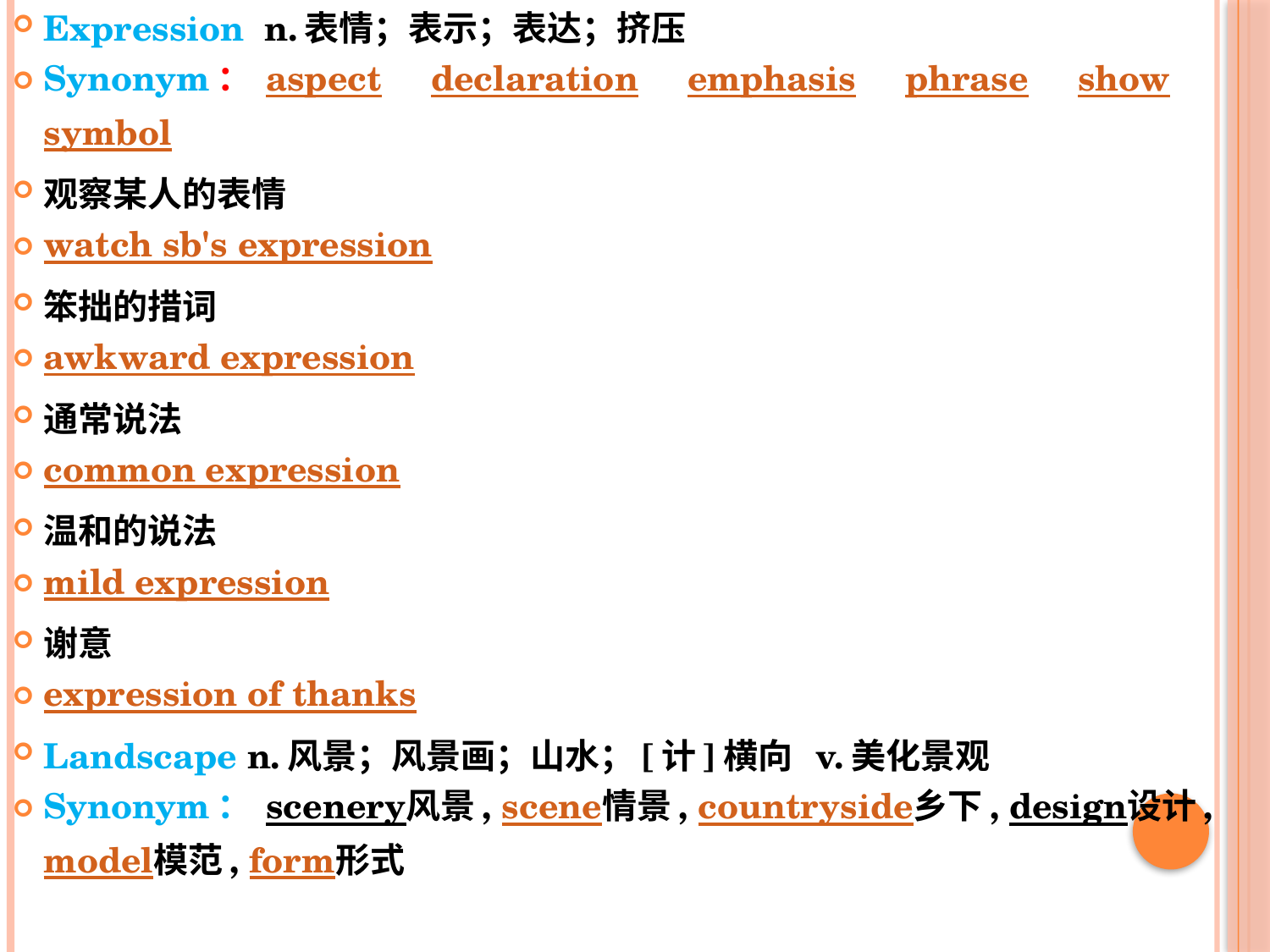

Expression  n.表情；表示；表达；挤压
Synonym： aspect　 declaration　 emphasis　 phrase　 show　 symbol
观察某人的表情
watch sb's expression
笨拙的措词
awkward expression
通常说法
common expression
温和的说法
mild expression
谢意
expression of thanks
Landscape n.风景；风景画；山水；[计]横向  v.美化景观
Synonym： scenery风景, scene情景, countryside乡下, design设计, model模范, form形式